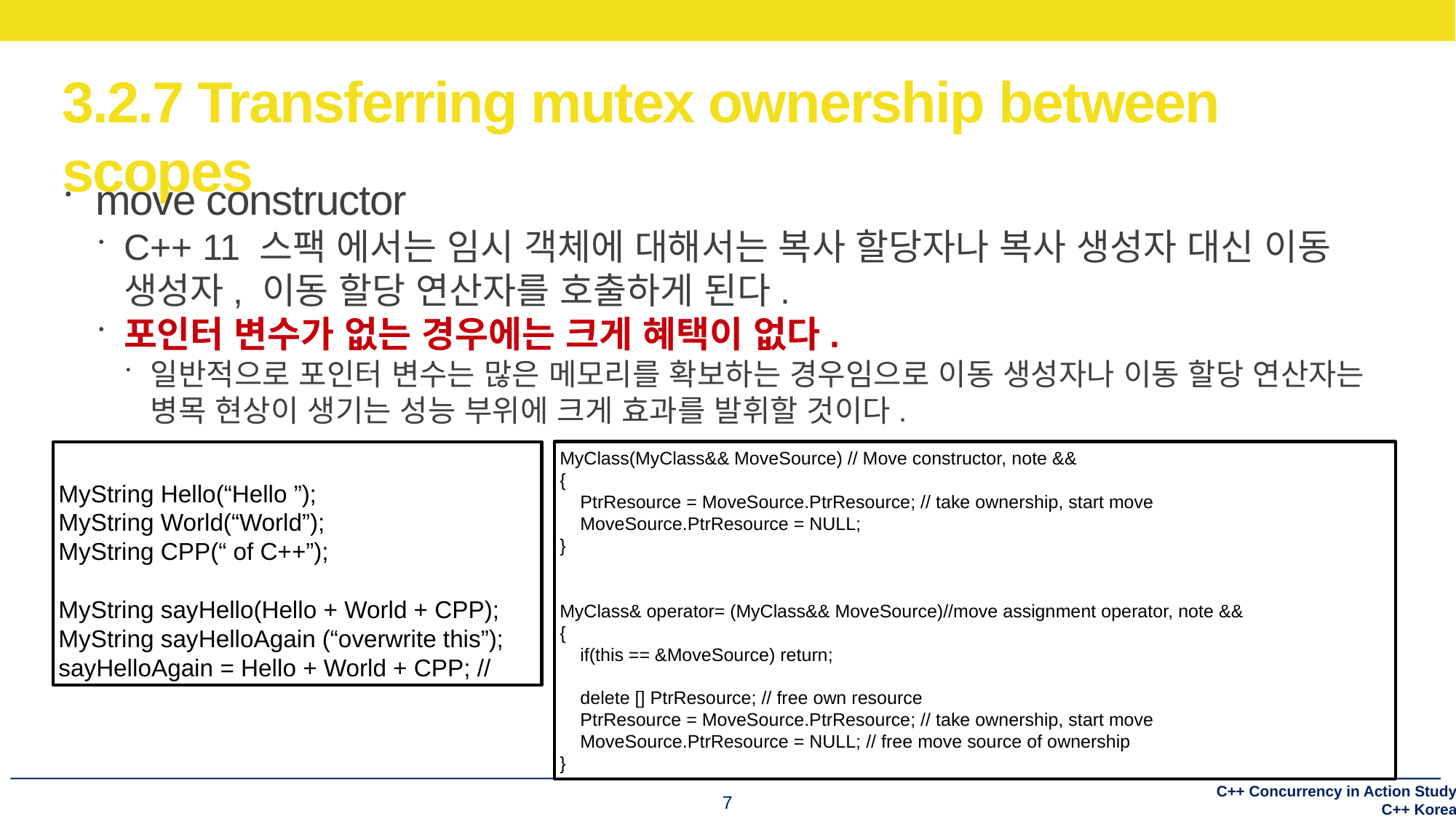

3.2.7 Transferring mutex ownership between scopes
move constructor
C++ 11 스팩 에서는 임시 객체에 대해서는 복사 할당자나 복사 생성자 대신 이동 생성자, 이동 할당 연산자를 호출하게 된다.
포인터 변수가 없는 경우에는 크게 혜택이 없다.
일반적으로 포인터 변수는 많은 메모리를 확보하는 경우임으로 이동 생성자나 이동 할당 연산자는 병목 현상이 생기는 성능 부위에 크게 효과를 발휘할 것이다.

MyString Hello(“Hello ”);
MyString World(“World”);
MyString CPP(“ of C++”);

MyString sayHello(Hello + World + CPP);
MyString sayHelloAgain (“overwrite this”);
sayHelloAgain = Hello + World + CPP; //
MyClass(MyClass&& MoveSource) // Move constructor, note &&
{
    PtrResource = MoveSource.PtrResource; // take ownership, start move
    MoveSource.PtrResource = NULL;
}

MyClass& operator= (MyClass&& MoveSource)//move assignment operator, note &&
{
    if(this == &MoveSource) return;

    delete [] PtrResource; // free own resource
    PtrResource = MoveSource.PtrResource; // take ownership, start move
    MoveSource.PtrResource = NULL; // free move source of ownership
}
7